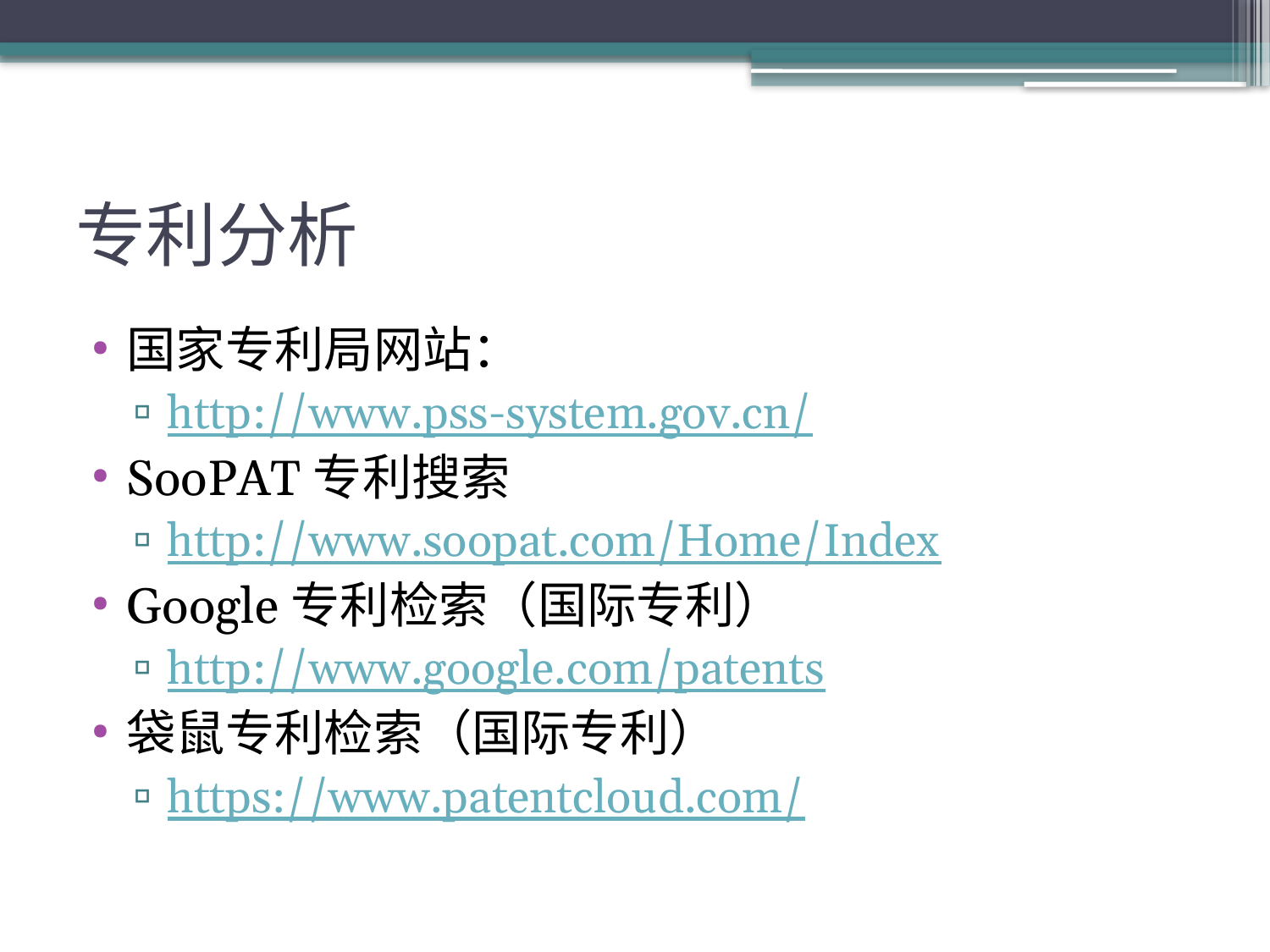

# 专利分析
国家专利局网站：
http://www.pss-system.gov.cn/
SooPAT专利搜索
http://www.soopat.com/Home/Index
Google专利检索（国际专利）
http://www.google.com/patents
袋鼠专利检索（国际专利）
https://www.patentcloud.com/